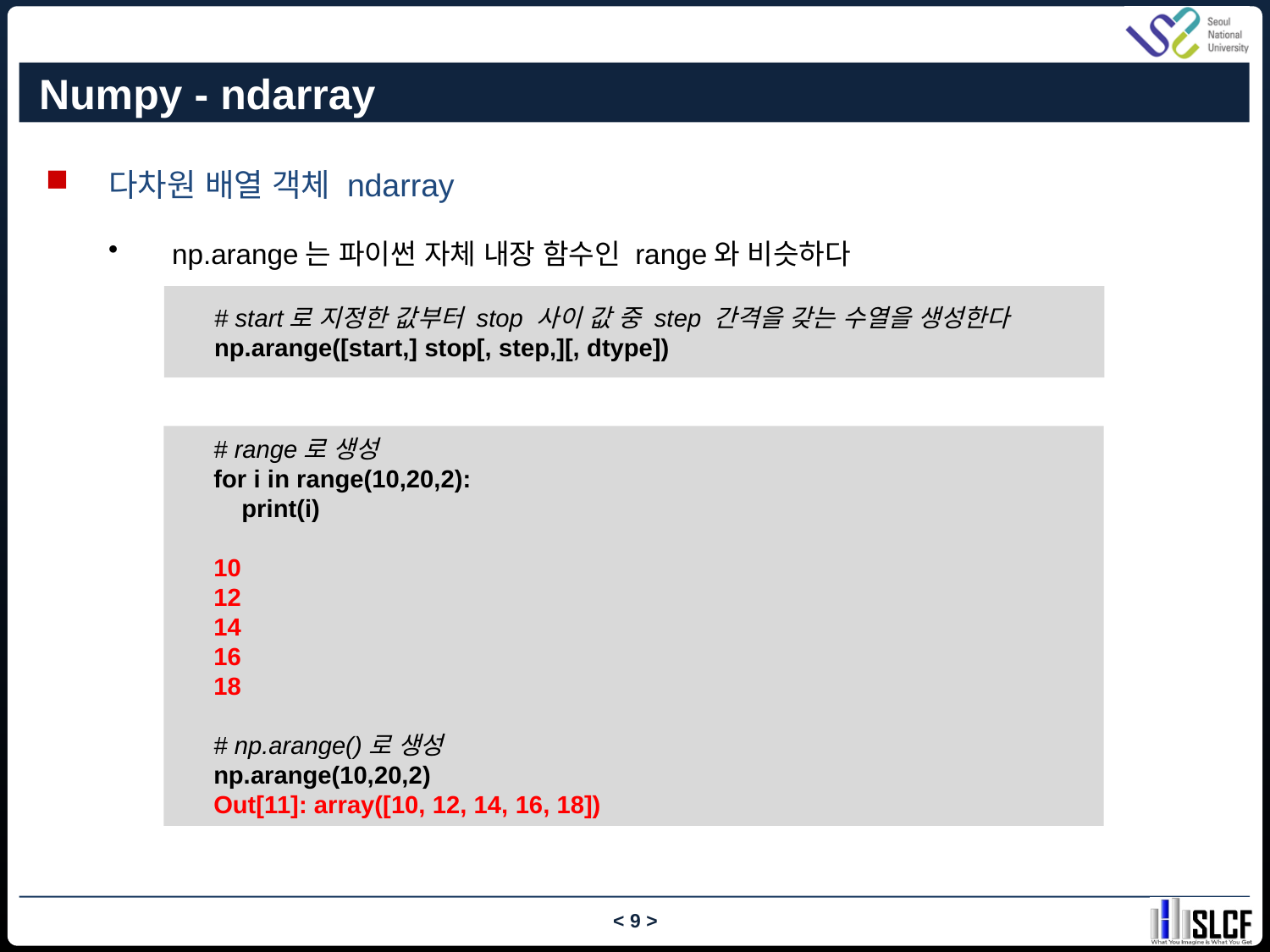

# Numpy - ndarray
다차원 배열 객체 ndarray
np.arange는 파이썬 자체 내장 함수인 range와 비슷하다

# start로 지정한 값부터 stop 사이 값 중 step 간격을 갖는 수열을 생성한다
np.arange([start,] stop[, step,][, dtype])
# range로 생성
for i in range(10,20,2):
    print(i)

10
12
14
16
18

# np.arange()로 생성
np.arange(10,20,2)
Out[11]: array([10, 12, 14, 16, 18])